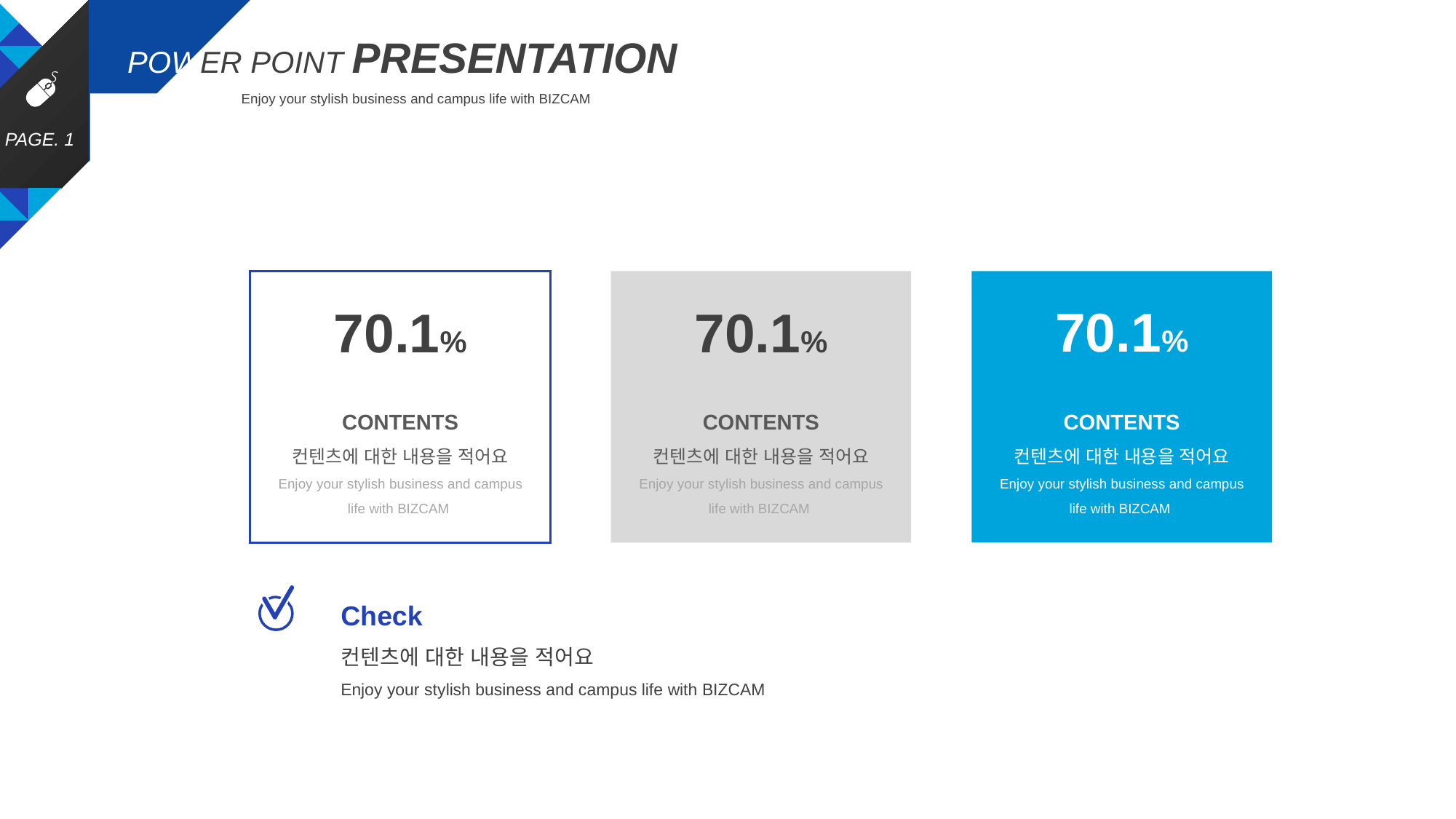

PAGE. 1

POWER POINT PRESENTATION
Enjoy your stylish business and campus life with BIZCAM
70.1%

CONTENTS
컨텐츠에 대한 내용을 적어요
Enjoy your stylish business and campus life with BIZCAM
70.1%

CONTENTS
컨텐츠에 대한 내용을 적어요
Enjoy your stylish business and campus life with BIZCAM
70.1%

CONTENTS
컨텐츠에 대한 내용을 적어요
Enjoy your stylish business and campus life with BIZCAM
Check
컨텐츠에 대한 내용을 적어요
Enjoy your stylish business and campus life with BIZCAM